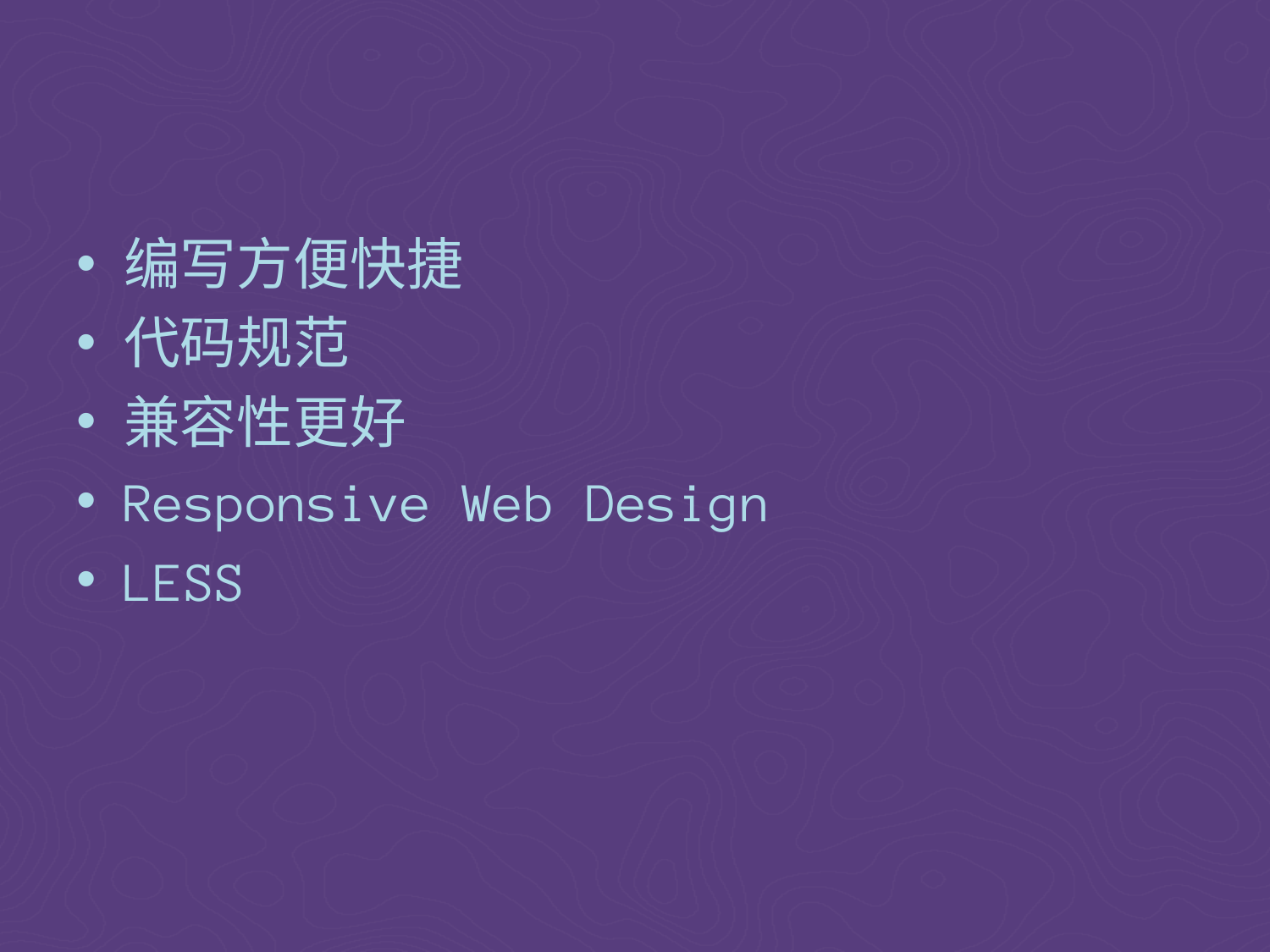

编写方便快捷
代码规范
兼容性更好
Responsive Web Design
LESS